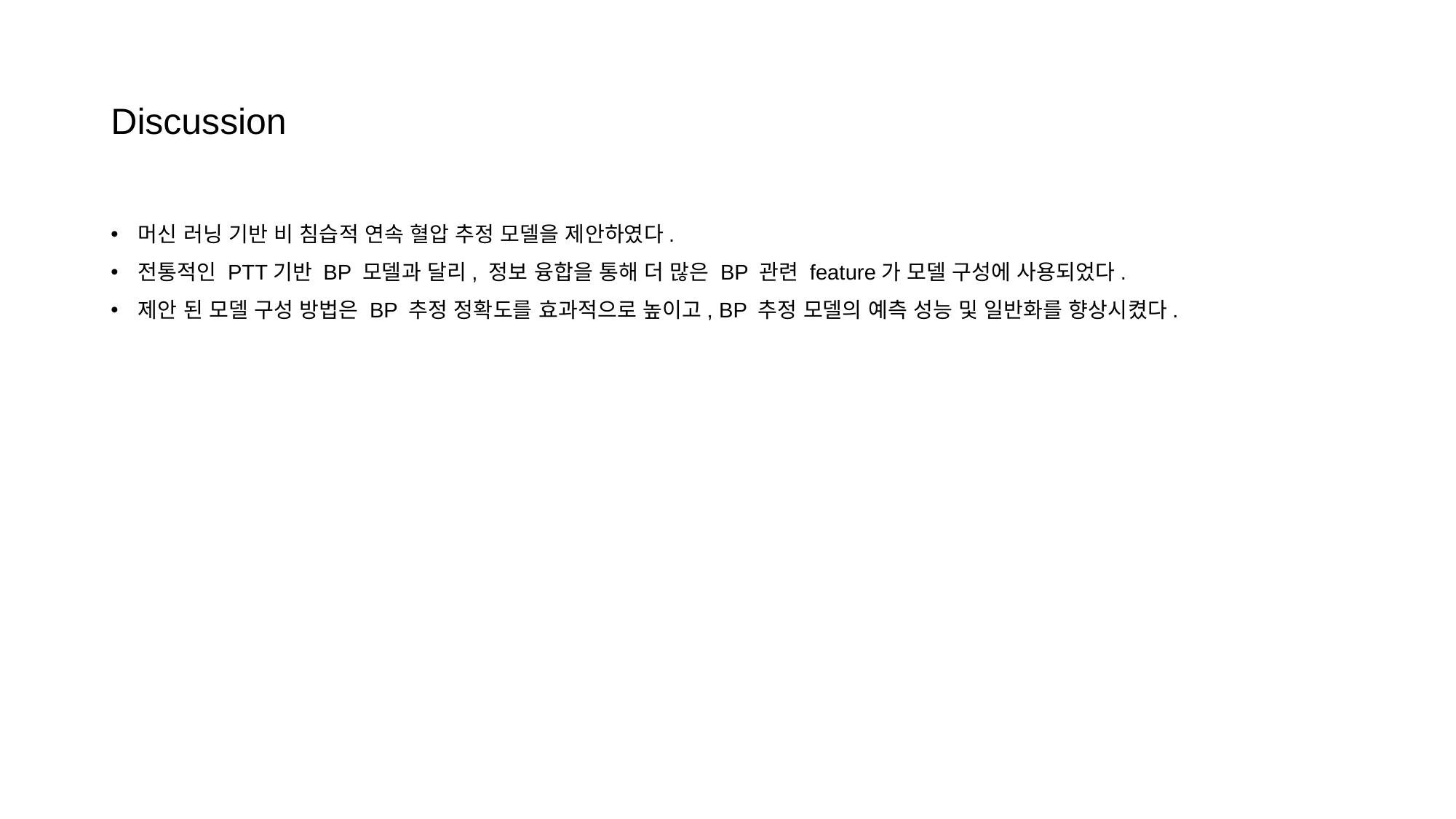

# Discussion
머신 러닝 기반 비 침습적 연속 혈압 추정 모델을 제안하였다.
전통적인 PTT기반 BP 모델과 달리, 정보 융합을 통해 더 많은 BP 관련 feature가 모델 구성에 사용되었다.
제안 된 모델 구성 방법은 BP 추정 정확도를 효과적으로 높이고, BP 추정 모델의 예측 성능 및 일반화를 향상시켰다.